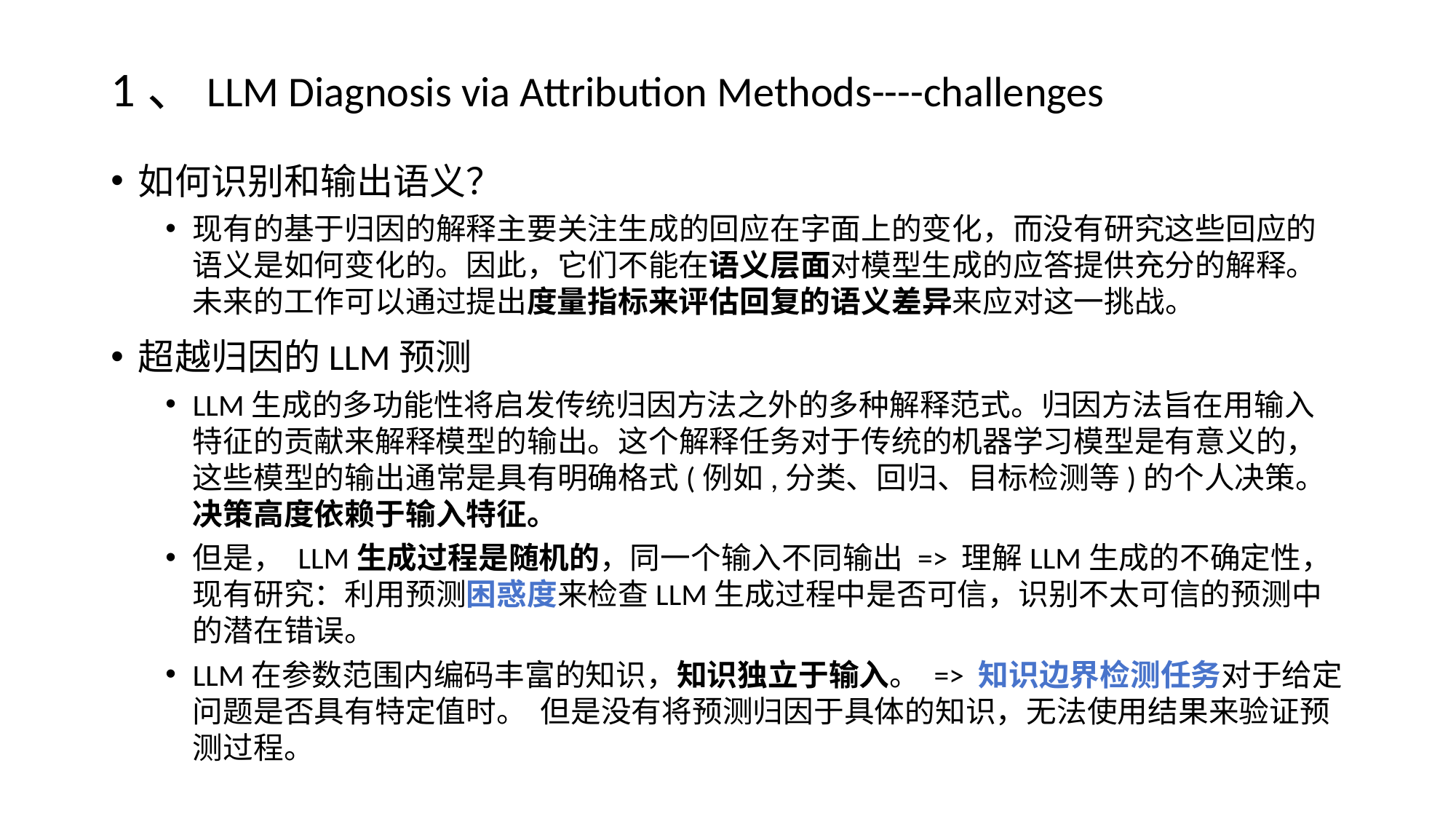

# 1、LLM Diagnosis via Attribution Methods----challenges
如何识别和输出语义？
现有的基于归因的解释主要关注生成的回应在字面上的变化，而没有研究这些回应的语义是如何变化的。因此，它们不能在语义层面对模型生成的应答提供充分的解释。未来的工作可以通过提出度量指标来评估回复的语义差异来应对这一挑战。
超越归因的LLM预测
LLM生成的多功能性将启发传统归因方法之外的多种解释范式。归因方法旨在用输入特征的贡献来解释模型的输出。这个解释任务对于传统的机器学习模型是有意义的，这些模型的输出通常是具有明确格式(例如,分类、回归、目标检测等)的个人决策。决策高度依赖于输入特征。
但是， LLM生成过程是随机的，同一个输入不同输出 => 理解LLM生成的不确定性，现有研究：利用预测困惑度来检查LLM生成过程中是否可信，识别不太可信的预测中的潜在错误。
LLM在参数范围内编码丰富的知识，知识独立于输入。 => 知识边界检测任务对于给定问题是否具有特定值时。  但是没有将预测归因于具体的知识，无法使用结果来验证预测过程。